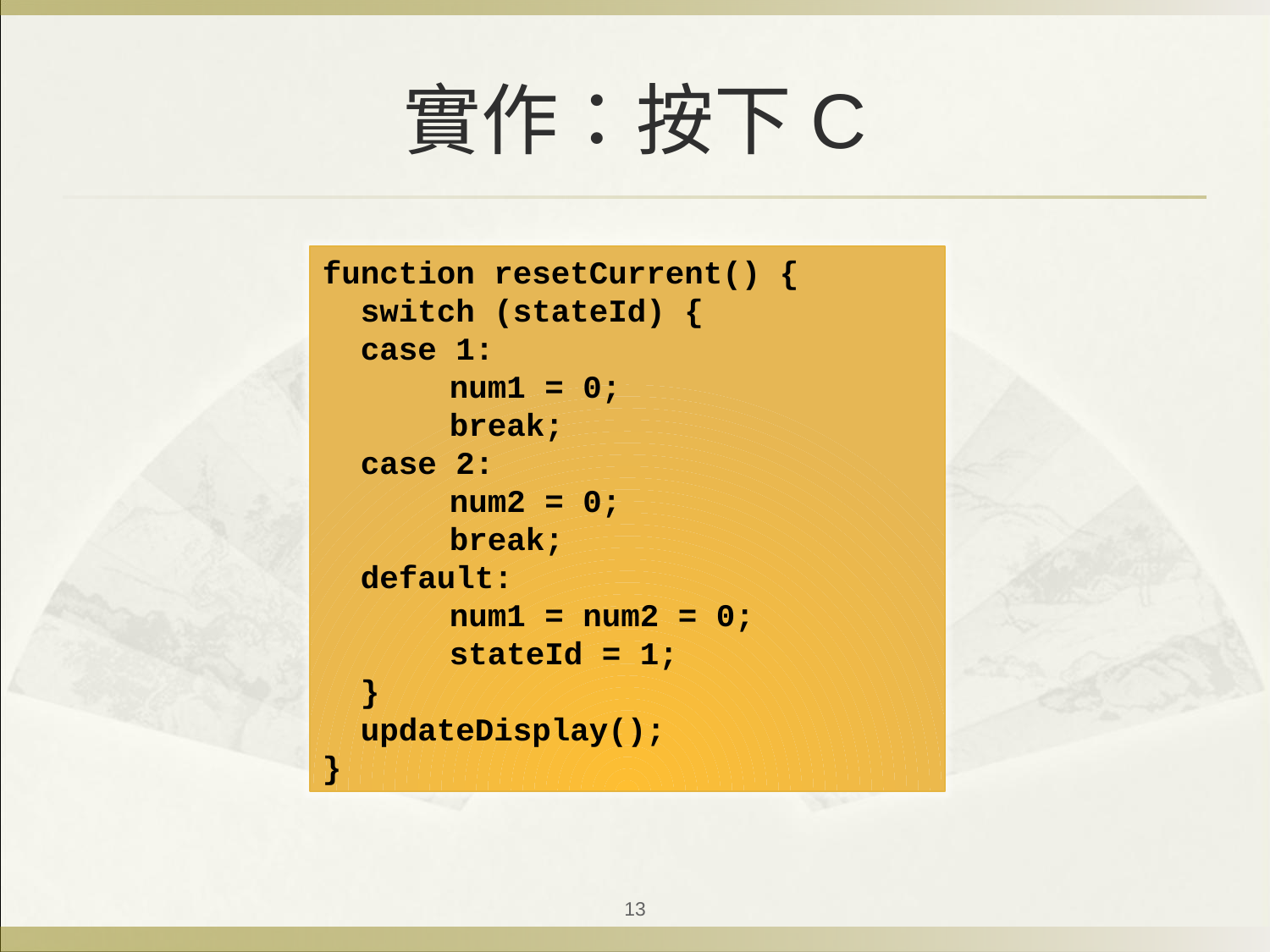

# 實作：按下C
function resetCurrent() {
  switch (stateId) {
  case 1:
	num1 = 0;
	break;
  case 2:
	num2 = 0;
	break;
  default:
	num1 = num2 = 0;
	stateId = 1;
  }
  updateDisplay();
}
13